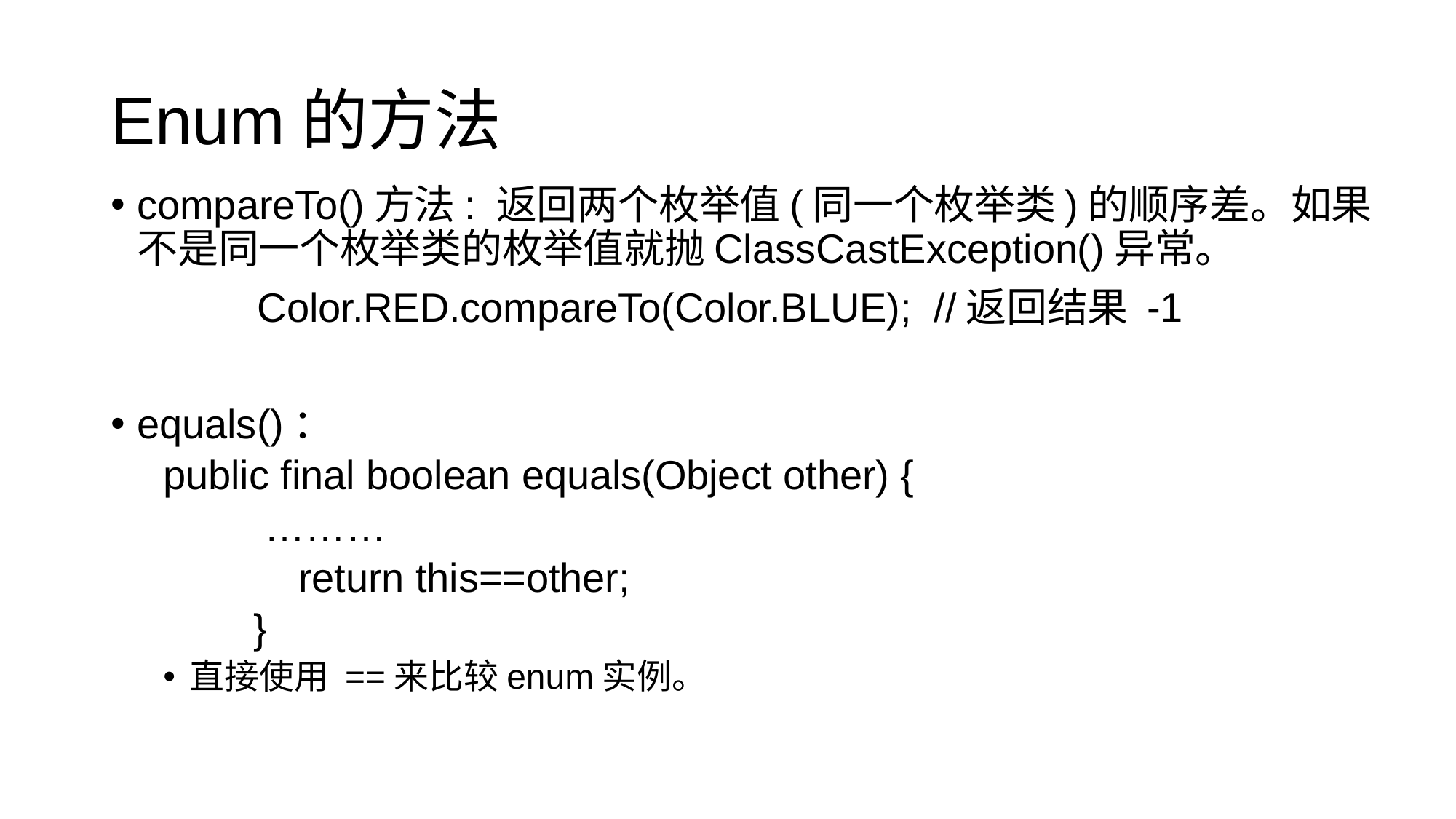

# Enum的方法
compareTo()方法: 返回两个枚举值(同一个枚举类)的顺序差。如果不是同一个枚举类的枚举值就抛ClassCastException()异常。
             Color.RED.compareTo(Color.BLUE);  //返回结果 -1

equals()：
public final boolean equals(Object other) {
         ………
            return this==other;
        }
直接使用 ==来比较enum实例。